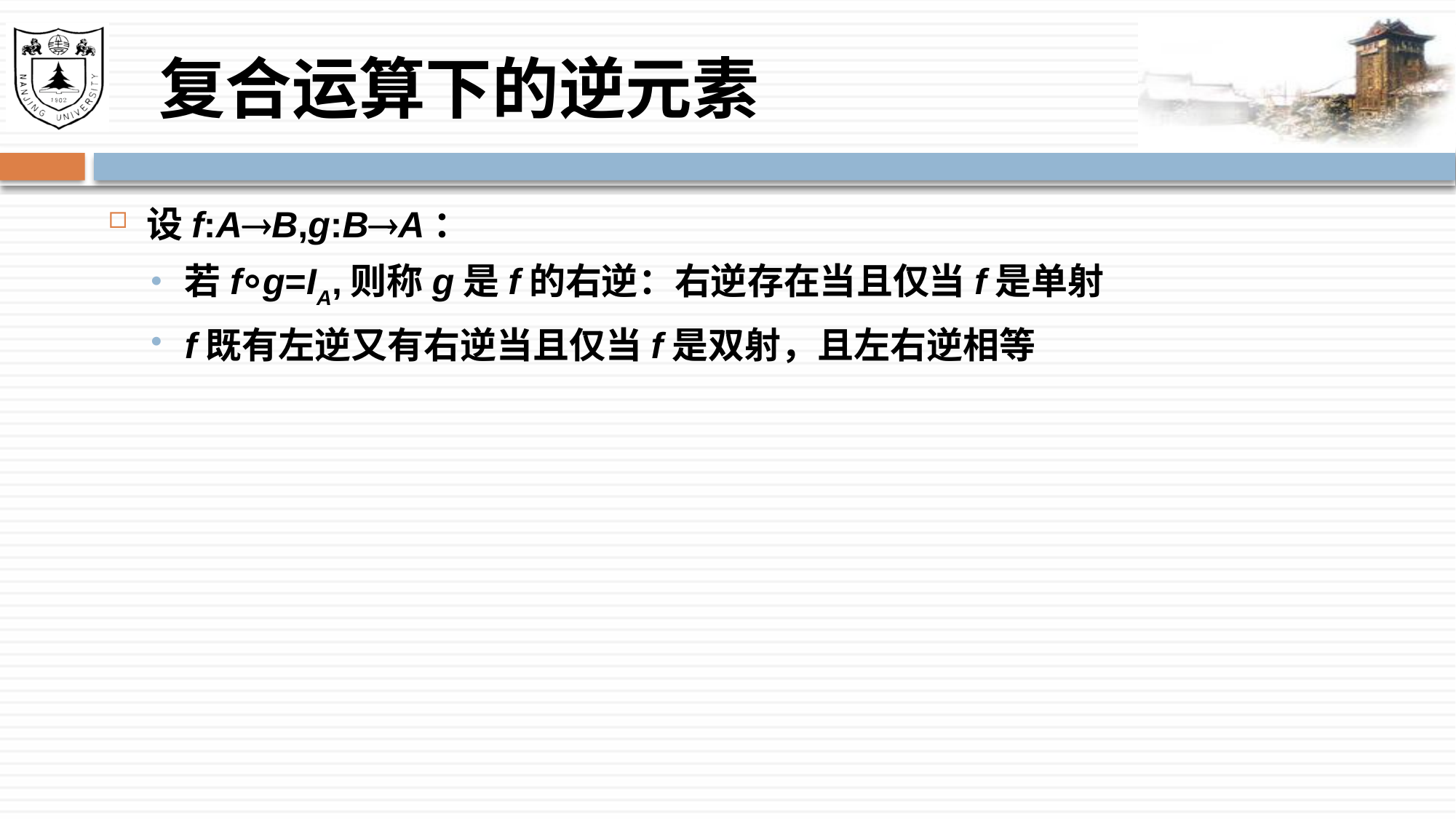

# 复合运算下的逆元素
设f:A→B,g:B→A：
若f⸰g=IA,则称g是f的右逆：右逆存在当且仅当f是单射
f既有左逆又有右逆当且仅当f是双射，且左右逆相等